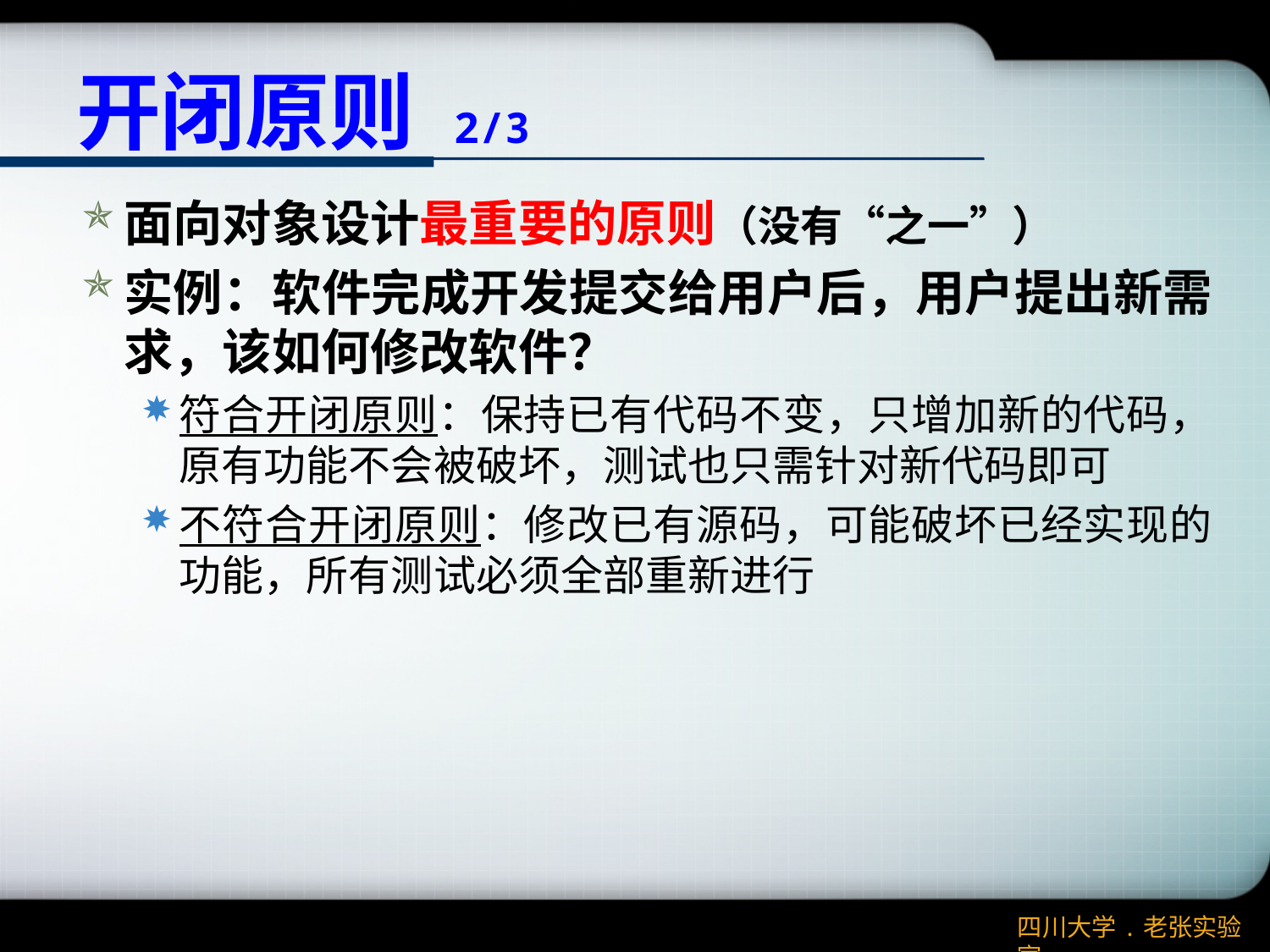

# 开闭原则 2/3
面向对象设计最重要的原则（没有“之一”）
实例：软件完成开发提交给用户后，用户提出新需求，该如何修改软件？
符合开闭原则：保持已有代码不变，只增加新的代码，原有功能不会被破坏，测试也只需针对新代码即可
不符合开闭原则：修改已有源码，可能破坏已经实现的功能，所有测试必须全部重新进行